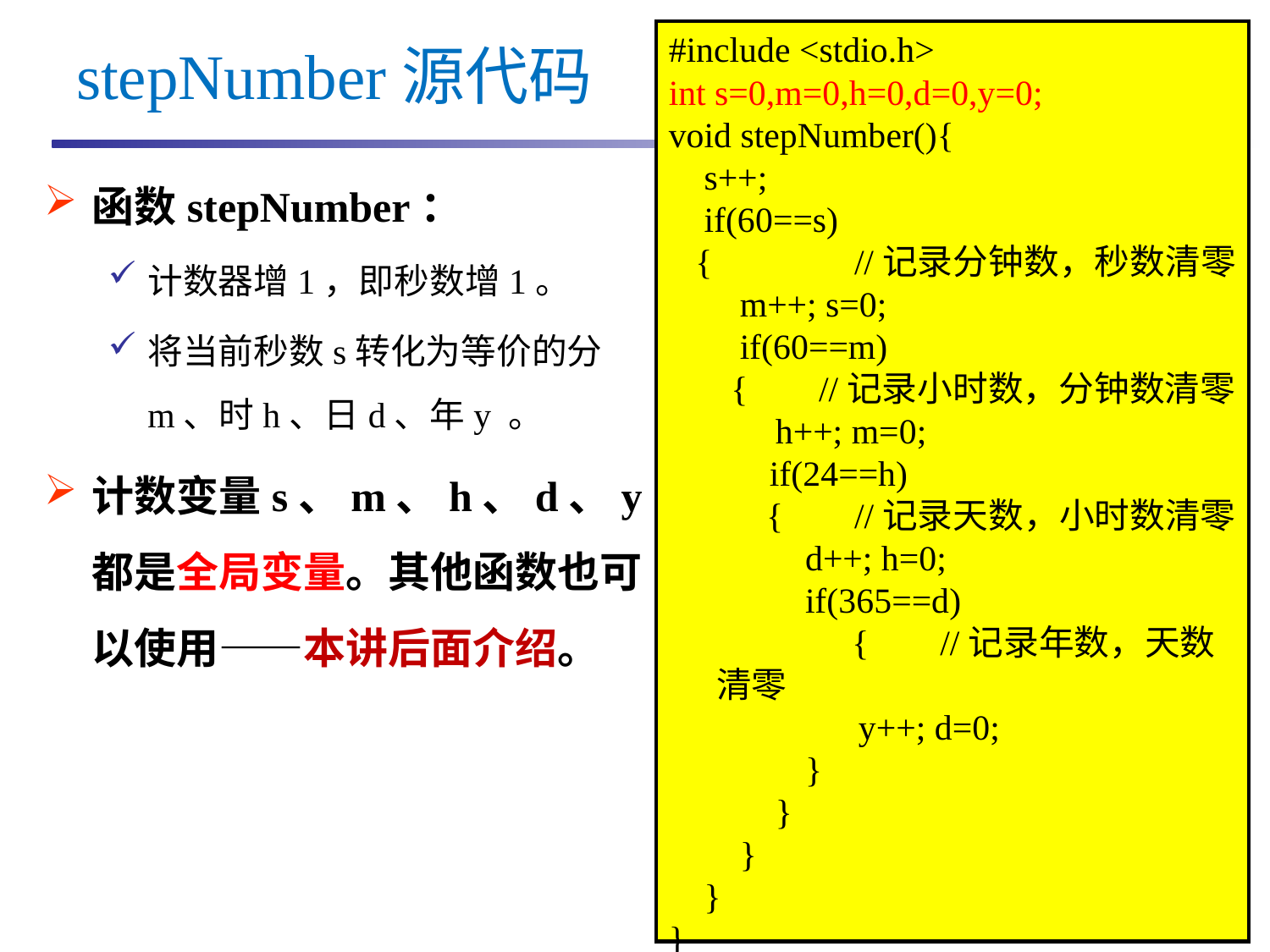

#include <stdio.h>
int s=0,m=0,h=0,d=0,y=0;
void stepNumber(){
    s++;
    if(60==s)
   {                //记录分钟数，秒数清零
        m++; s=0;
        if(60==m)
       {        //记录小时数，分钟数清零
            h++; m=0;
	      if(24==h)
           {        //记录天数，小时数清零
	          d++; h=0;
	          if(365==d)
		 {        //记录年数，天数清零
	                y++; d=0;
	          }
            }
        }
    }
}
stepNumber源代码
函数stepNumber：
计数器增1，即秒数增1。
将当前秒数s转化为等价的分m、时h、日d、年y 。
计数变量s、m、h、d、y都是全局变量。其他函数也可以使用——本讲后面介绍。